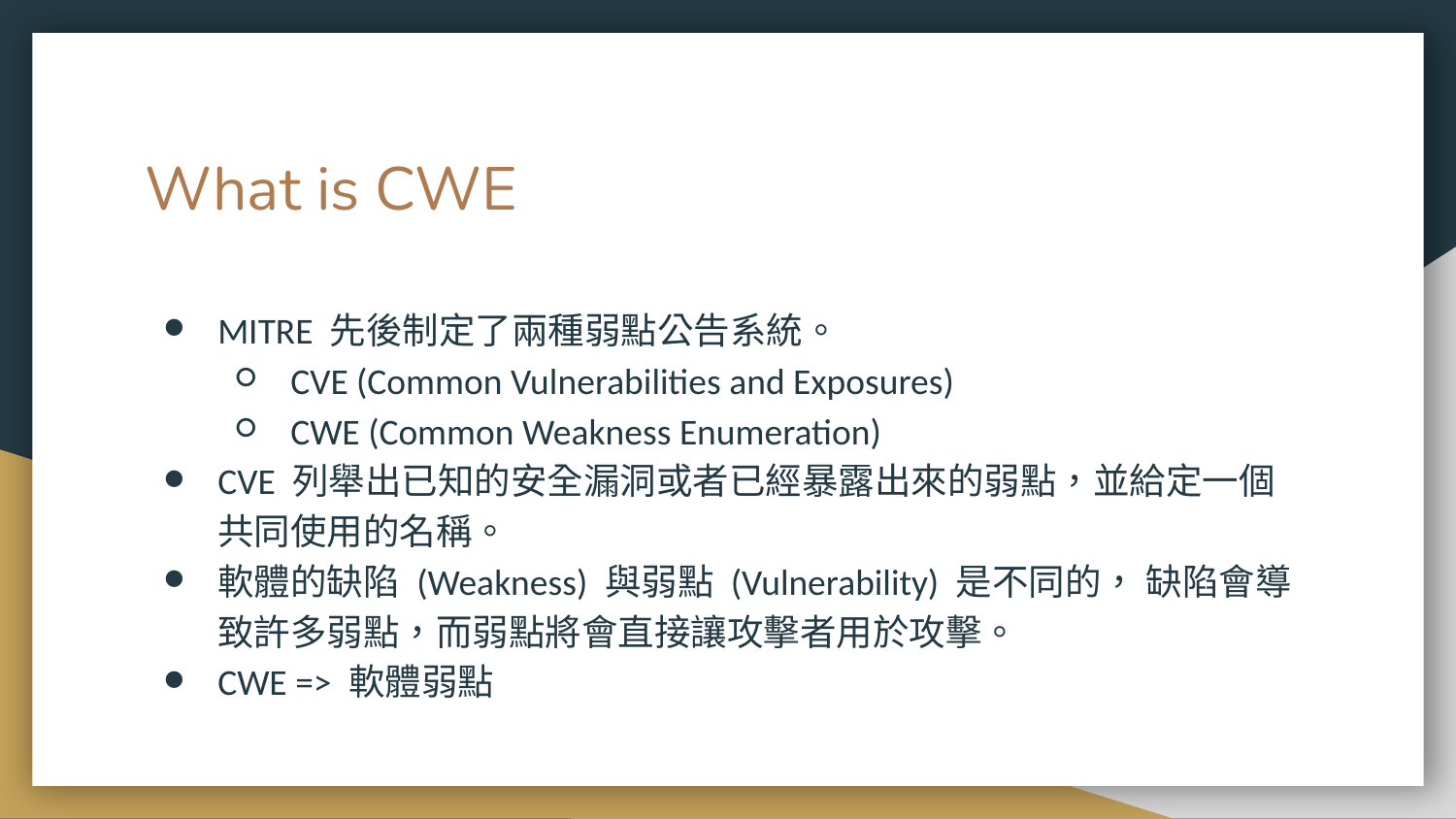

# What is CWE
MITRE 先後制定了兩種弱點公告系統。
CVE (Common Vulnerabilities and Exposures)
CWE (Common Weakness Enumeration)
CVE 列舉出已知的安全漏洞或者已經暴露出來的弱點，並給定一個共同使用的名稱。
軟體的缺陷 (Weakness) 與弱點 (Vulnerability) 是不同的， 缺陷會導致許多弱點，而弱點將會直接讓攻擊者用於攻擊。
CWE => 軟體弱點